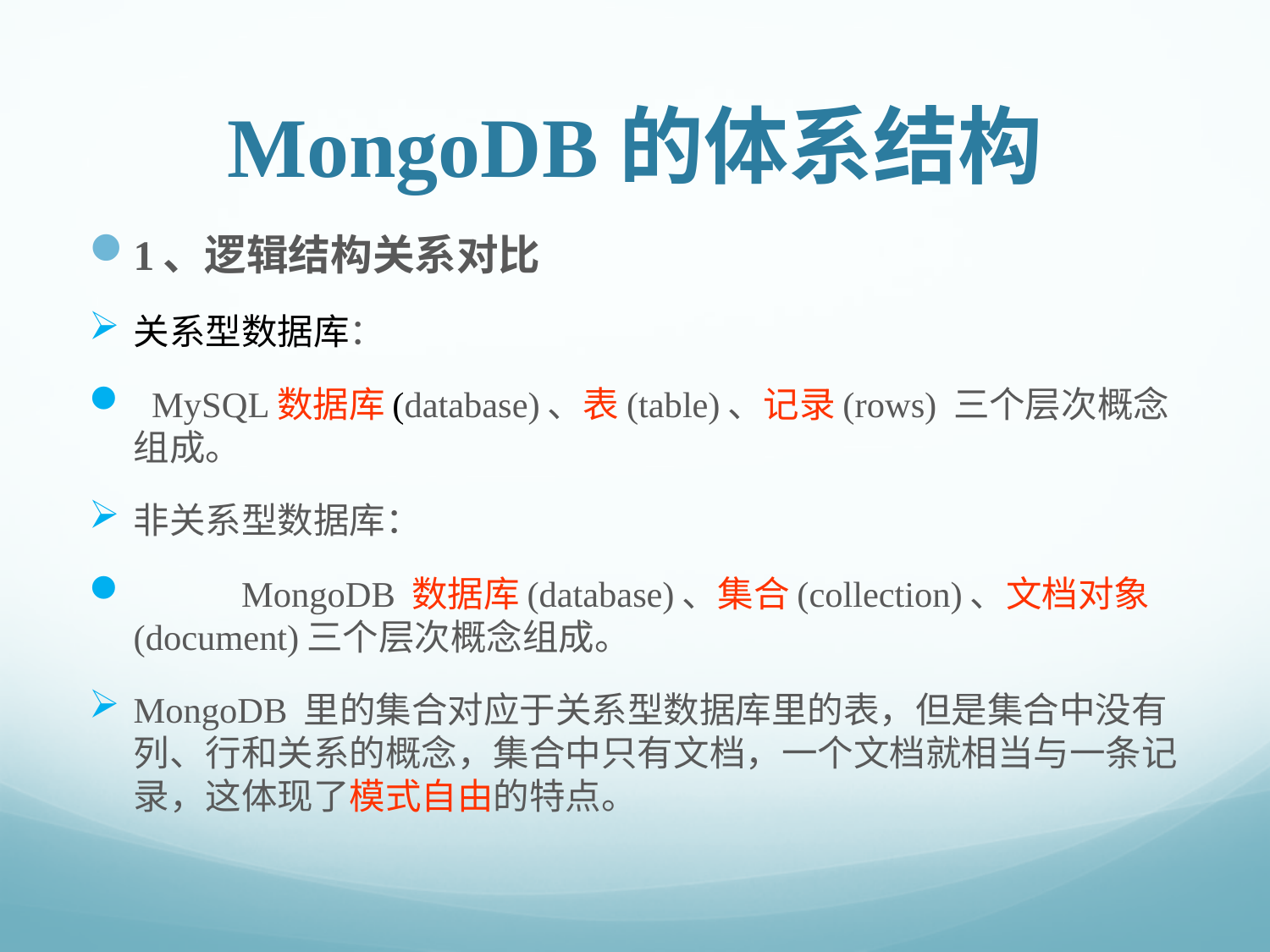

# MongoDB的体系结构
1、逻辑结构关系对比
关系型数据库：
  MySQL数据库(database)、表(table)、记录(rows) 三个层次概念组成。
非关系型数据库：
	MongoDB 数据库(database)、集合(collection)、文档对象(document)三个层次概念组成。
MongoDB 里的集合对应于关系型数据库里的表，但是集合中没有列、行和关系的概念，集合中只有文档，一个文档就相当与一条记录，这体现了模式自由的特点。